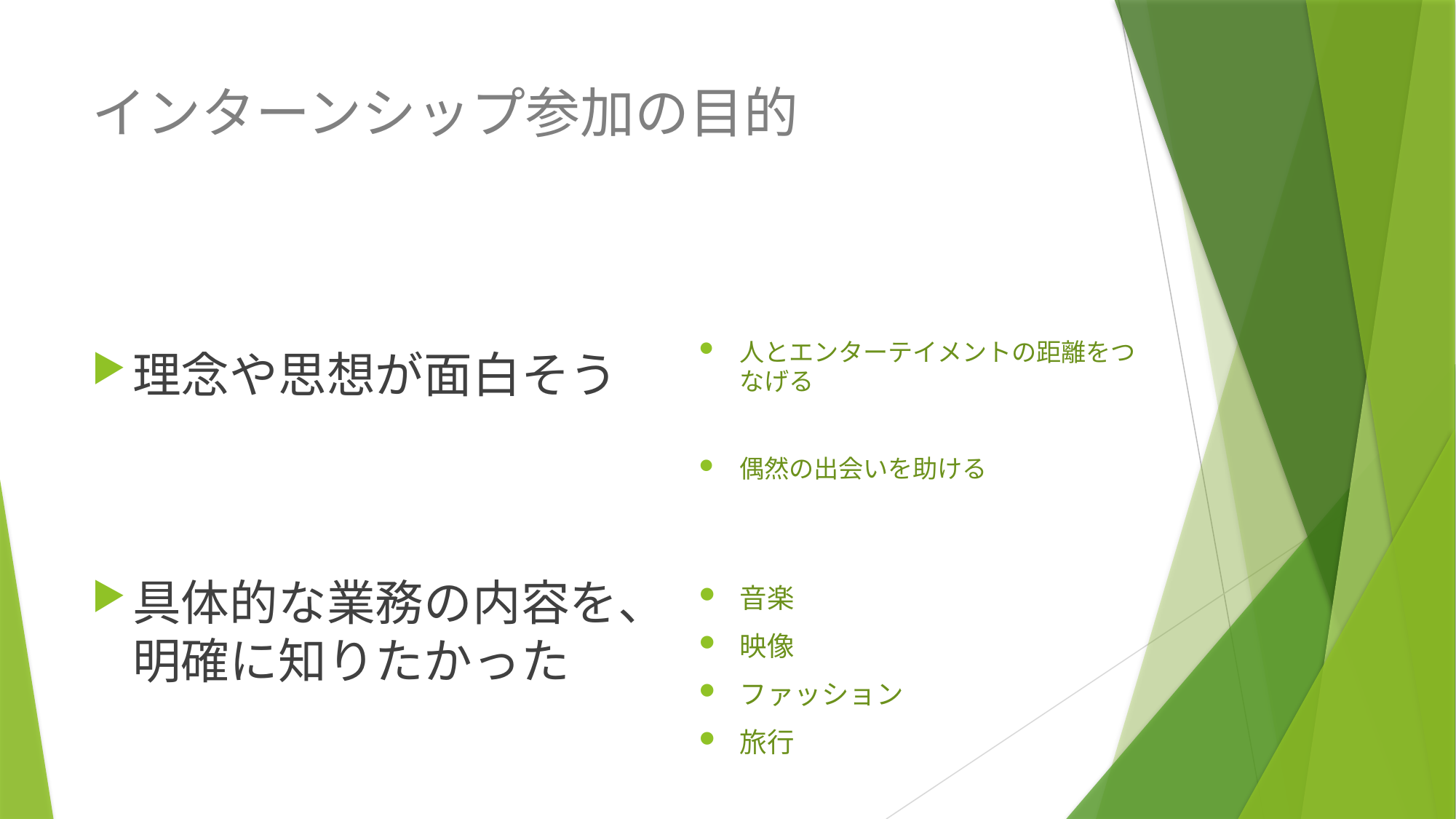

# インターンシップ参加の目的

理念や思想が面白そう

具体的な業務の内容を、明確に知りたかった

人とエンターテイメントの距離をつなげる

偶然の出会いを助ける

音楽
映像
ファッション
旅行